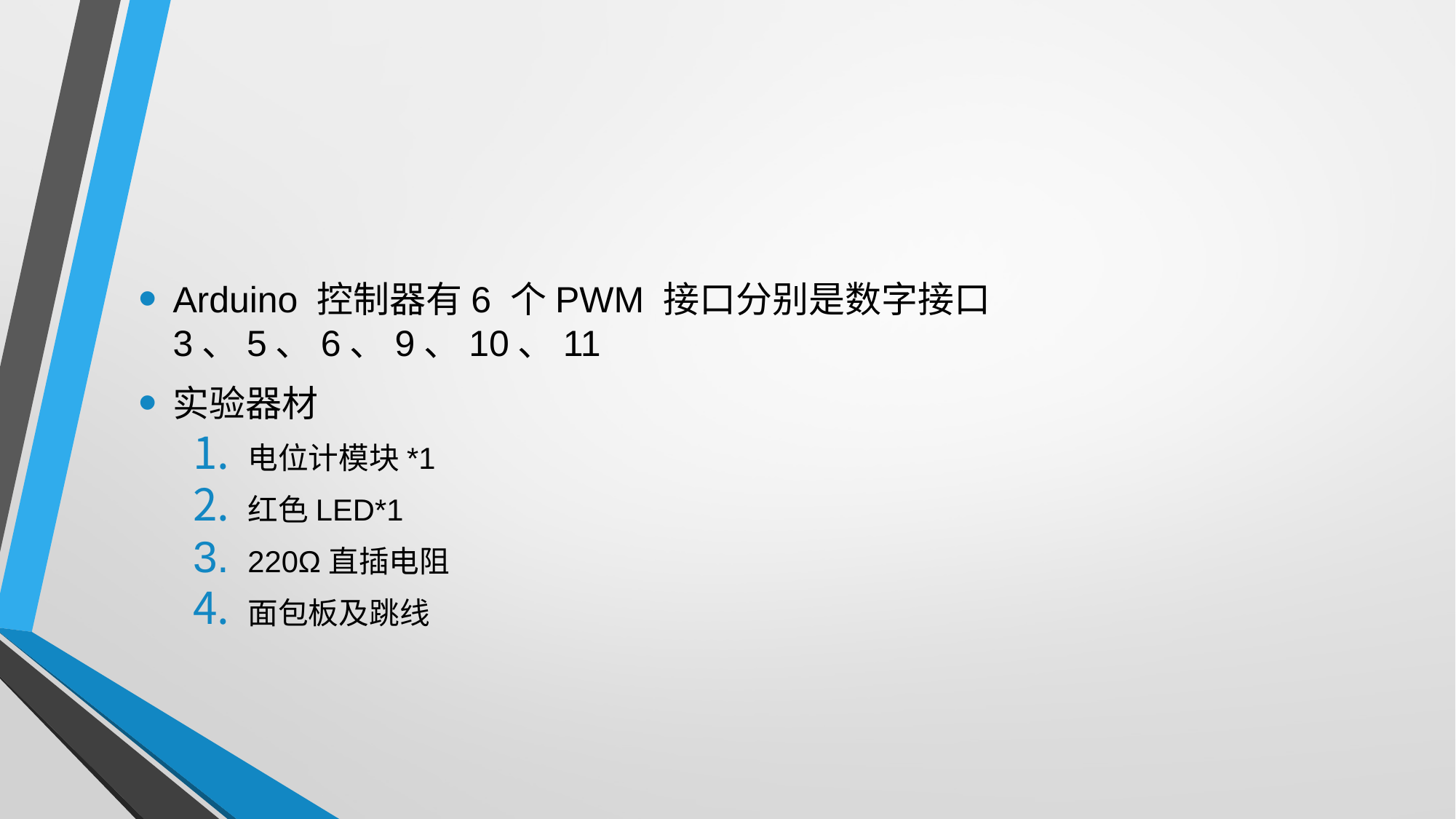

Arduino 控制器有6 个PWM 接口分别是数字接口3、5、6、9、10、11
实验器材
电位计模块*1
红色LED*1
220Ω直插电阻
面包板及跳线